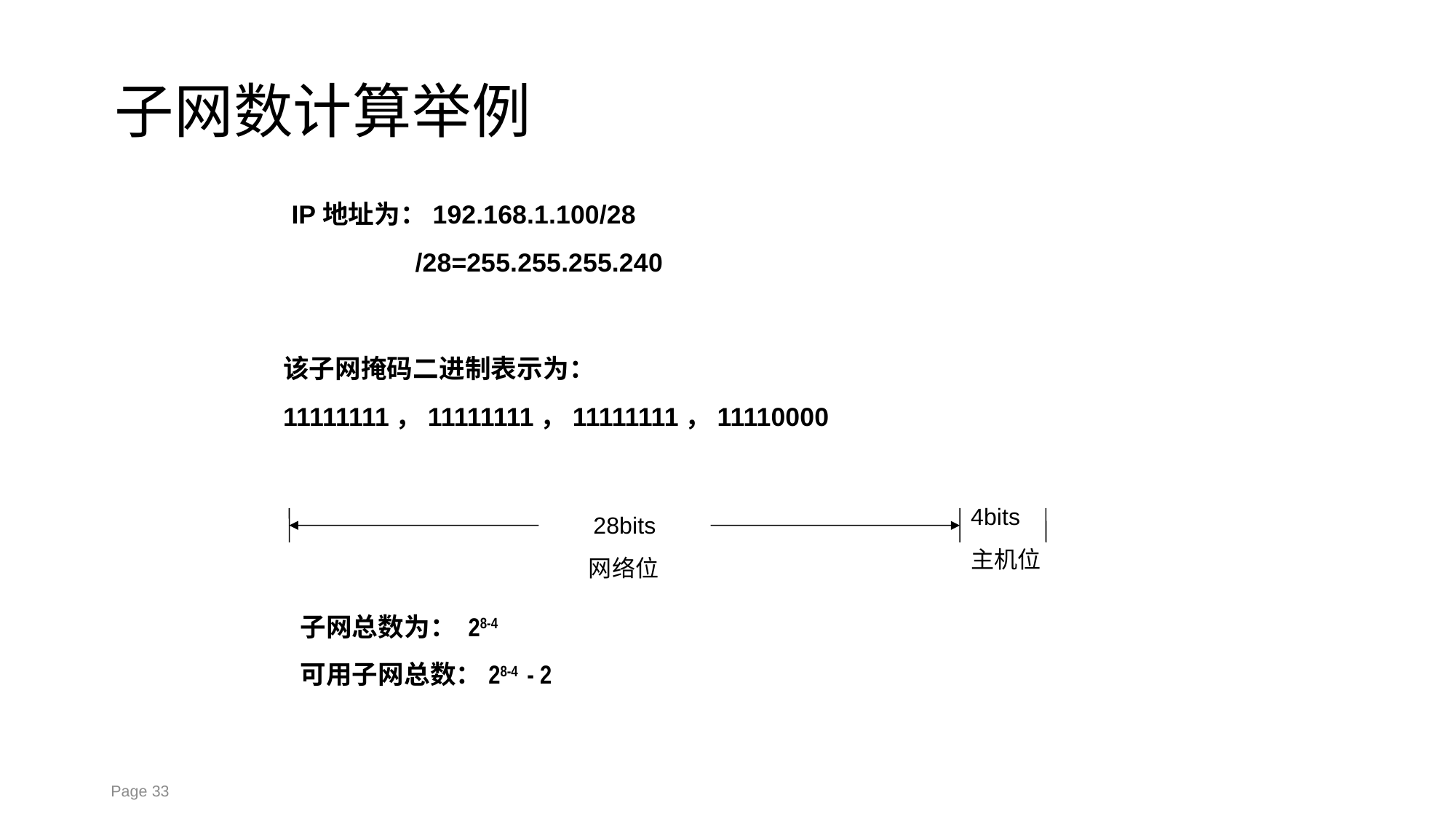

# 子网数计算举例
IP地址为：192.168.1.100/28
                 /28=255.255.255.240
该子网掩码二进制表示为：
11111111，11111111，11111111，11110000

4bits
主机位
        28bits
        网络位

子网总数为： 28-4
可用子网总数：28-4  - 2

Page 33